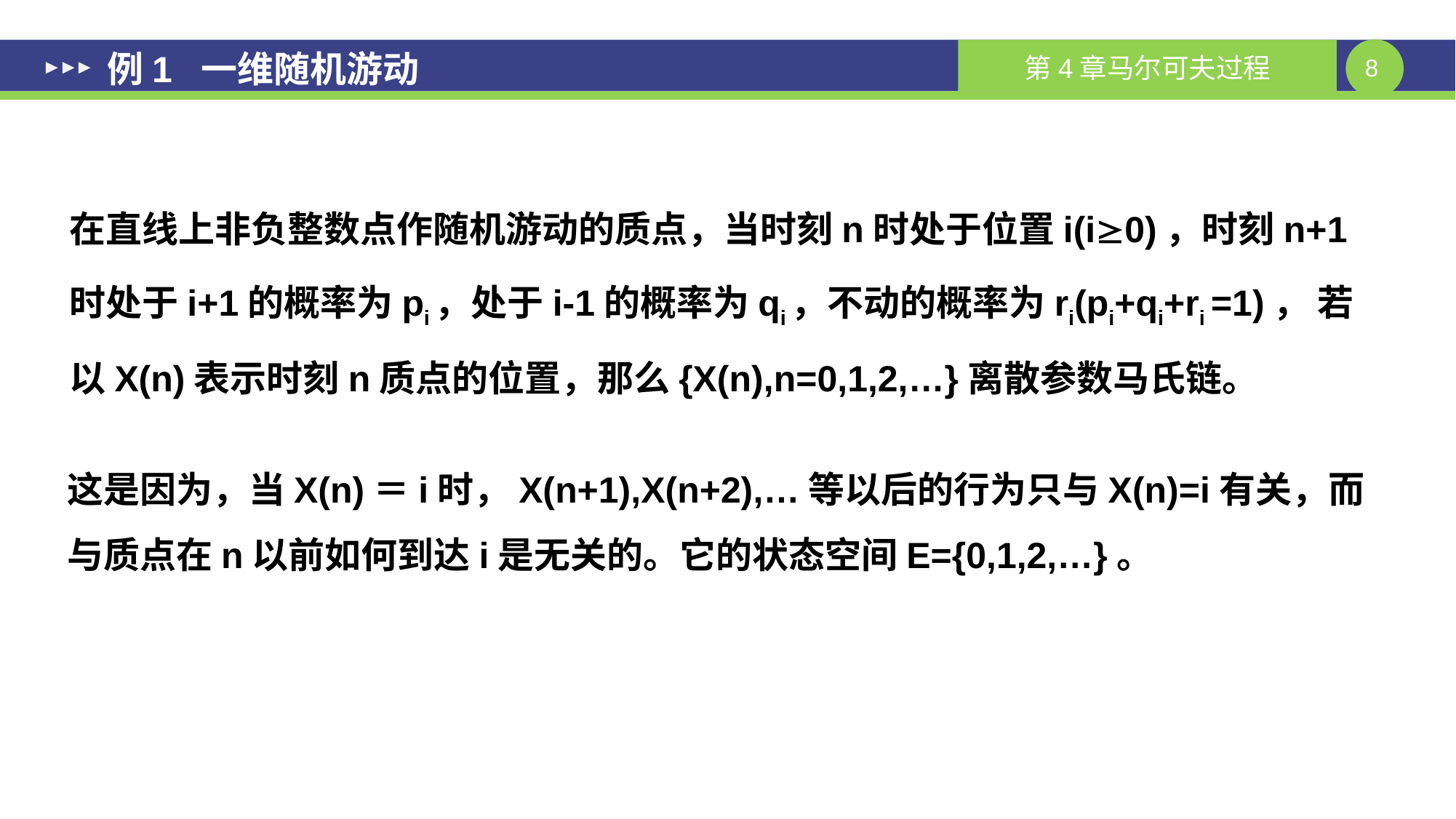

# 例1  一维随机游动
在直线上非负整数点作随机游动的质点，当时刻n时处于位置i(i≥0)，时刻n+1时处于i+1的概率为pi，处于i-1的概率为qi，不动的概率为ri(pi+qi+ri =1)， 若以X(n)表示时刻n质点的位置，那么{X(n),n=0,1,2,…}离散参数马氏链。
这是因为，当X(n)＝i时，X(n+1),X(n+2),…等以后的行为只与X(n)=i有关，而与质点在n以前如何到达i是无关的。它的状态空间E={0,1,2,…}。